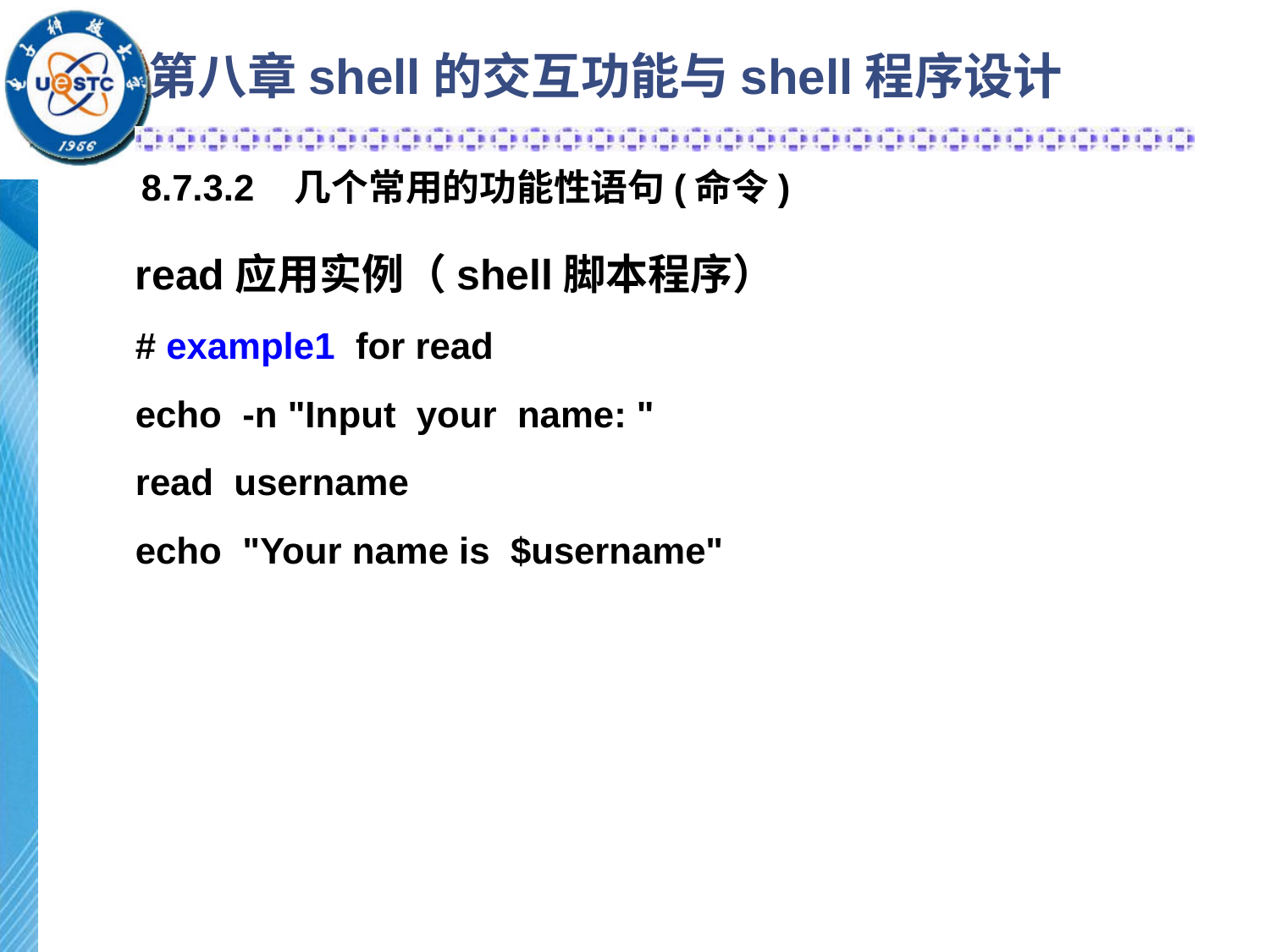

# 第八章shell的交互功能与shell程序设计
8.7.3.2   几个常用的功能性语句(命令)
read应用实例（shell脚本程序）
# example1  for read
echo  -n "Input  your  name: "
read  username
echo  "Your name is  $username"